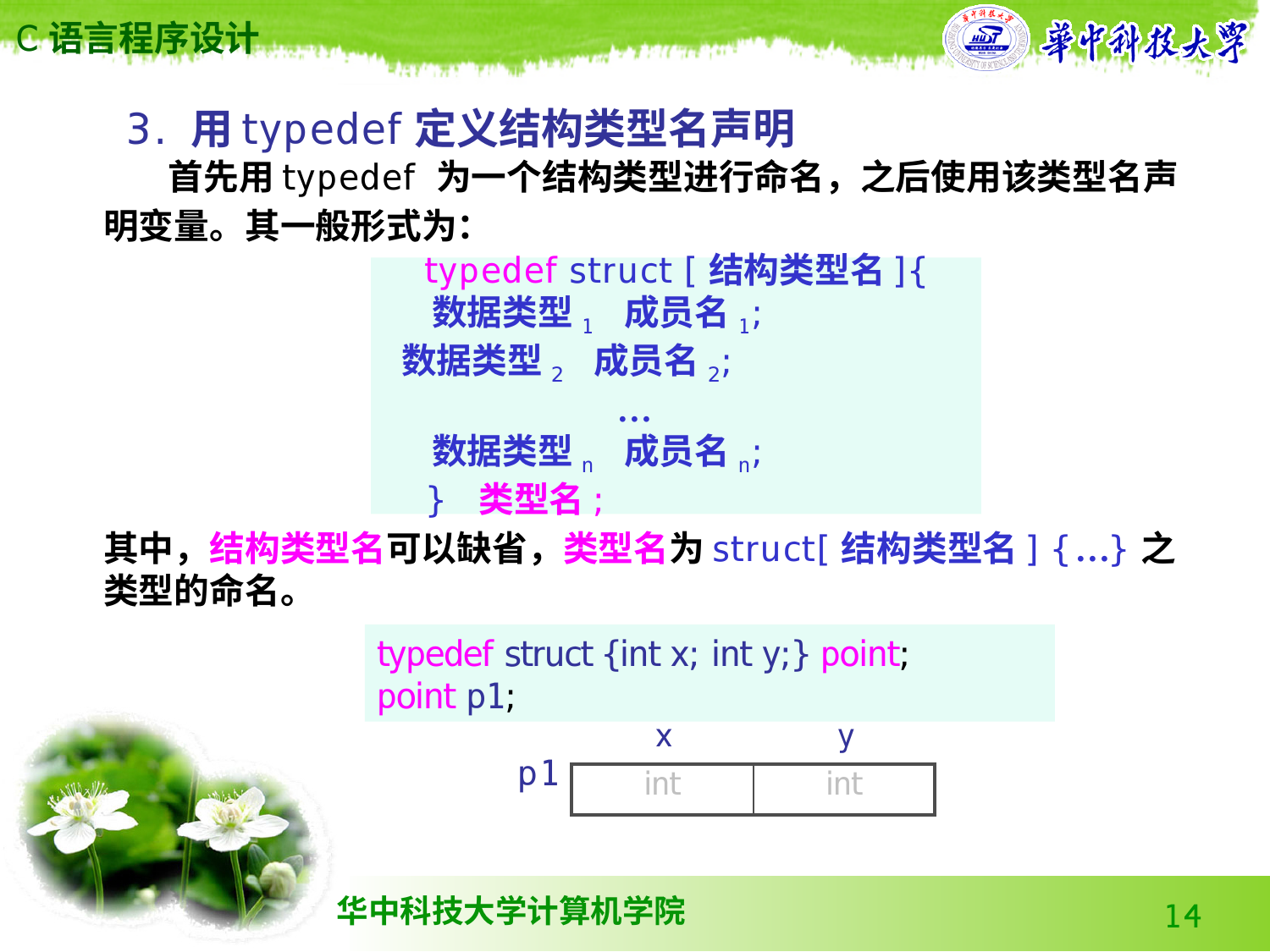

3. 用typedef定义结构类型名声明
       首先用typedef 为一个结构类型进行命名，之后使用该类型名声明变量。其一般形式为：
                               typedef struct [结构类型名]{
	                        数据类型1  成员名1;
                                    数据类型2  成员名2;
	  	                         …
	                        数据类型n  成员名n;
	                   }  类型名;
其中，结构类型名可以缺省，类型名为struct[结构类型名] {…}之类型的命名。

typedef struct {int x; int y;} point;
point p1;
| x | y |
| --- | --- |
p1
| int | int |
| --- | --- |
14